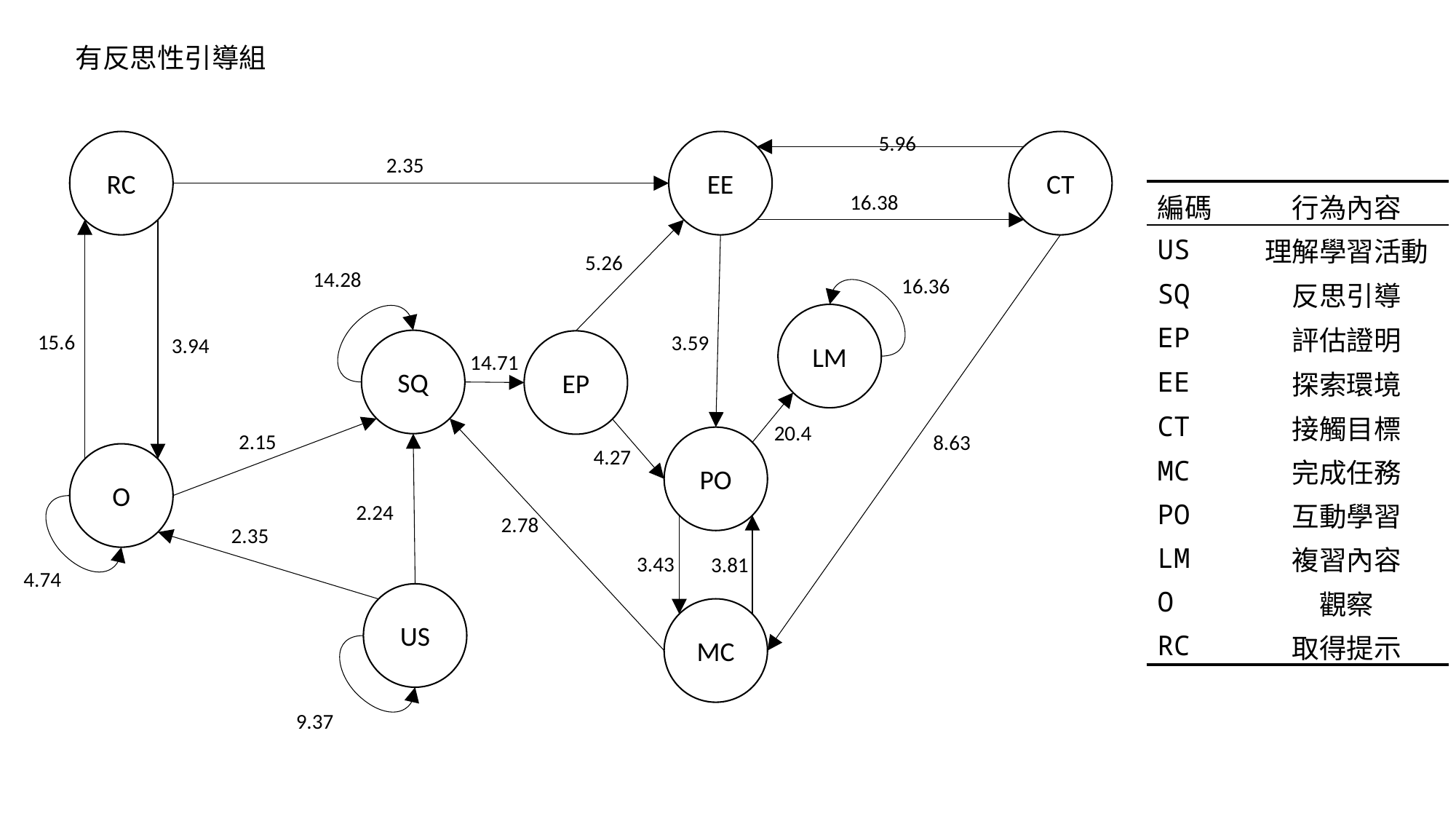

1111
QUEST組
有反思性引導組
5.96
RC
EE
CT
2.35
| 編碼 | 行為內容 |
| --- | --- |
| US | 理解學習活動 |
| SQ | 反思引導 |
| EP | 評估證明 |
| EE | 探索環境 |
| CT | 接觸目標 |
| MC | 完成任務 |
| PO | 互動學習 |
| LM | 複習內容 |
| O | 觀察 |
| RC | 取得提示 |
16.38
5.26
14.28
16.36
LM
15.6
3.59
3.94
SQ
EP
14.71
20.4
2.15
8.63
PO
4.27
O
2.24
2.78
2.35
3.43
3.81
4.74
US
MC
9.37